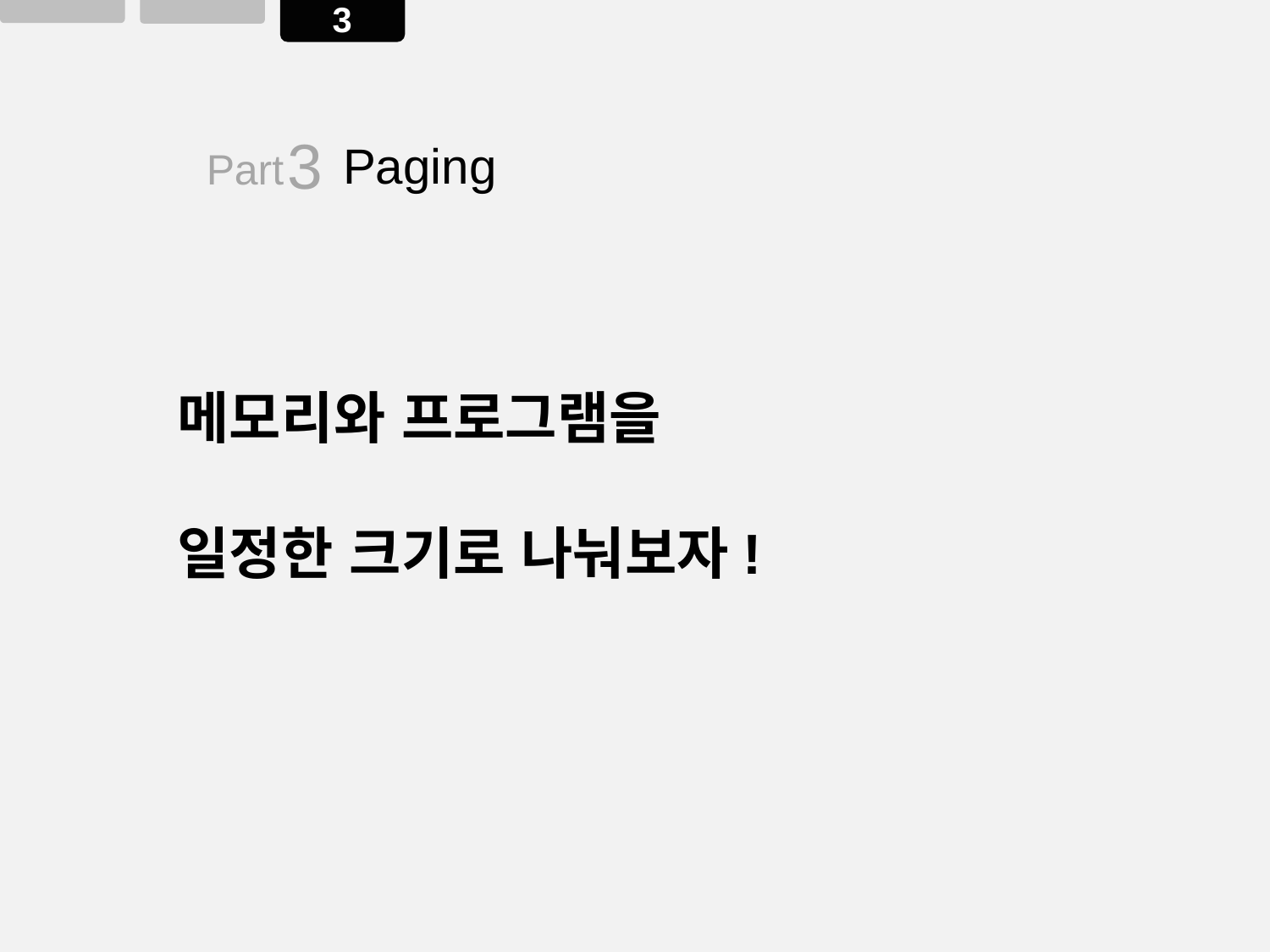

3

3
Paging
Part
메모리와 프로그램을

일정한 크기로 나눠보자!